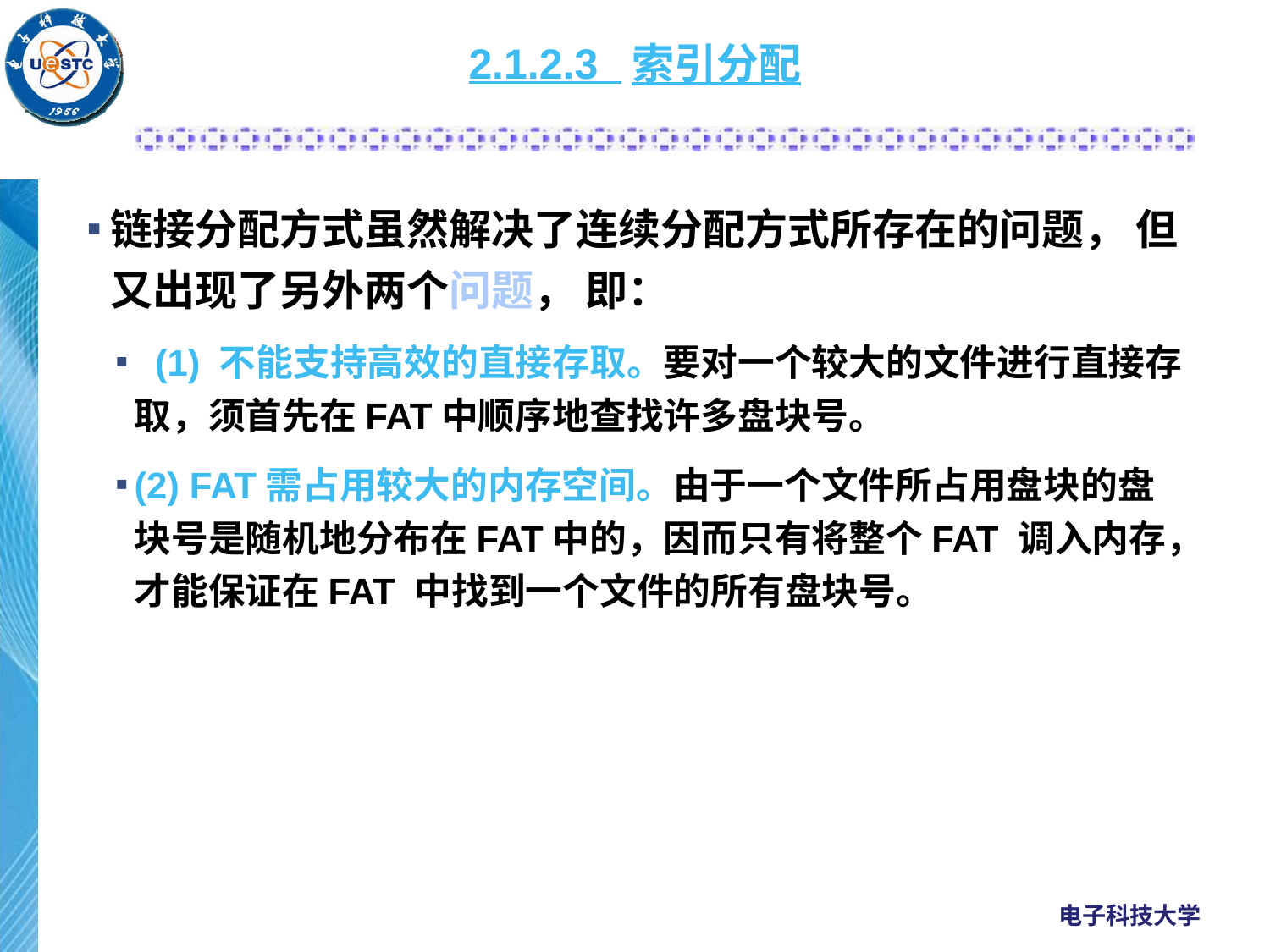

# 2.1.2.3  索引分配
链接分配方式虽然解决了连续分配方式所存在的问题， 但又出现了另外两个问题， 即：
  (1) 不能支持高效的直接存取。要对一个较大的文件进行直接存取，须首先在FAT中顺序地查找许多盘块号。
(2) FAT需占用较大的内存空间。由于一个文件所占用盘块的盘块号是随机地分布在FAT中的，因而只有将整个FAT 调入内存，才能保证在FAT 中找到一个文件的所有盘块号。